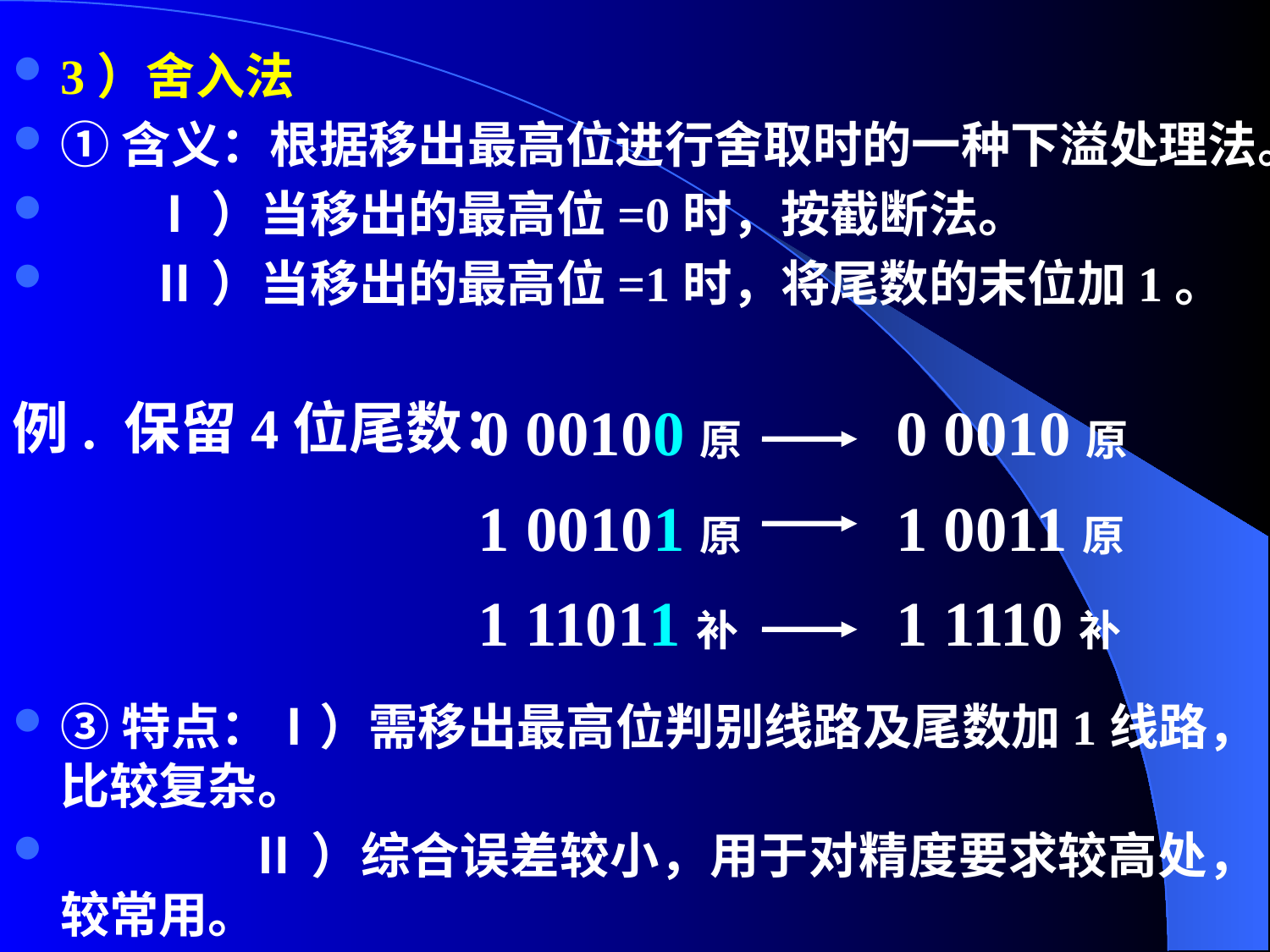

3）舍入法
①含义：根据移出最高位进行舍取时的一种下溢处理法。
        Ⅰ）当移出的最高位=0时，按截断法。
        Ⅱ）当移出的最高位=1时，将尾数的末位加1。
例. 保留4位尾数：
0 00100原
 0 0010原

1 00101原
 1 0011原

      1 11011补
   1 1110补

③特点：Ⅰ）需移出最高位判别线路及尾数加1线路，比较复杂。
                Ⅱ）综合误差较小，用于对精度要求较高处，较常用。
38